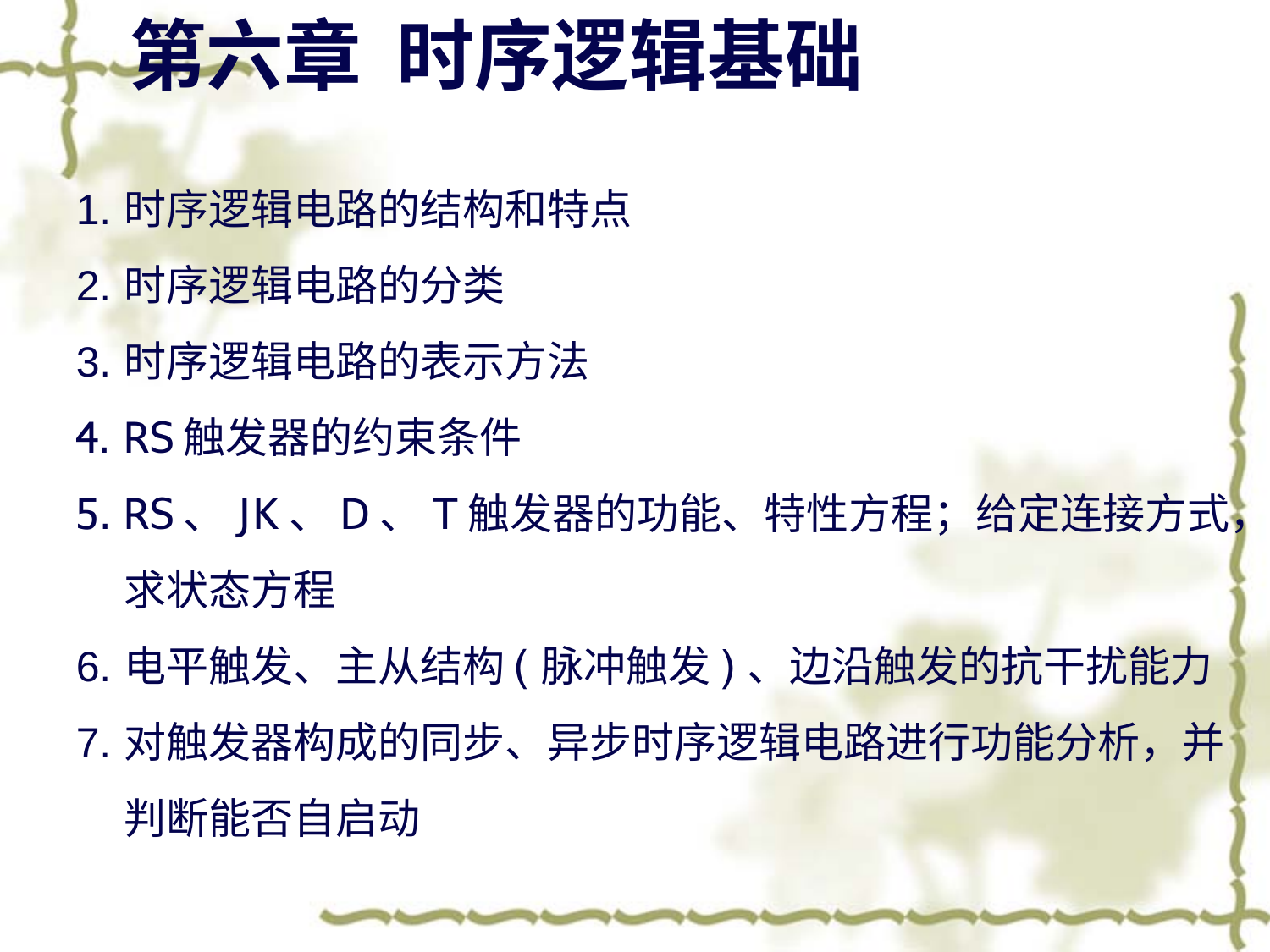

# 第六章  时序逻辑基础
时序逻辑电路的结构和特点
时序逻辑电路的分类
时序逻辑电路的表示方法
RS触发器的约束条件
RS、JK、D、T触发器的功能、特性方程；给定连接方式，求状态方程
电平触发、主从结构(脉冲触发)、边沿触发的抗干扰能力
对触发器构成的同步、异步时序逻辑电路进行功能分析，并判断能否自启动